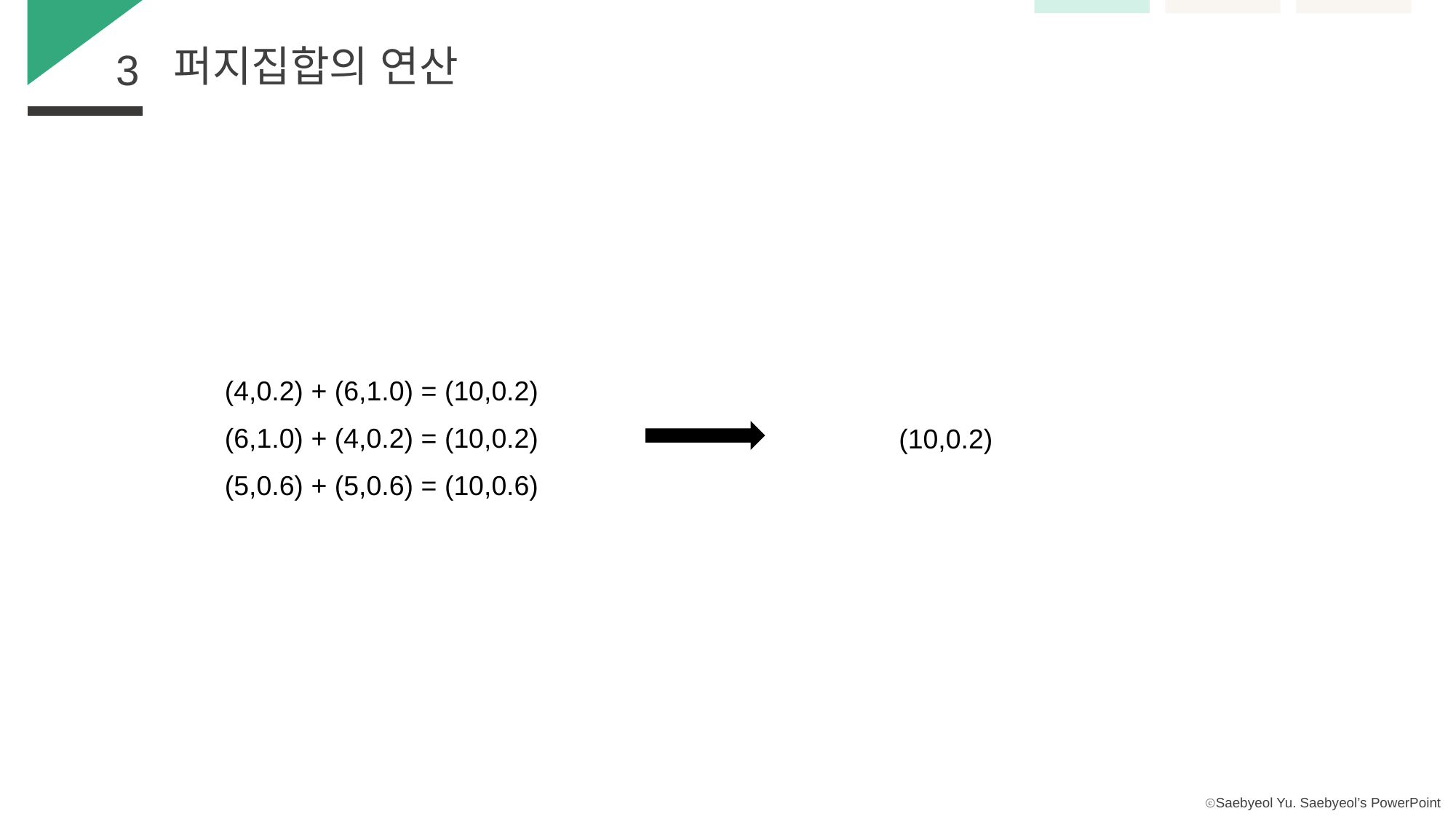

퍼지집합의 연산
3
(4,0.2) + (6,1.0) = (10,0.2)
(6,1.0) + (4,0.2) = (10,0.2)
(5,0.6) + (5,0.6) = (10,0.6)
(10,0.2)